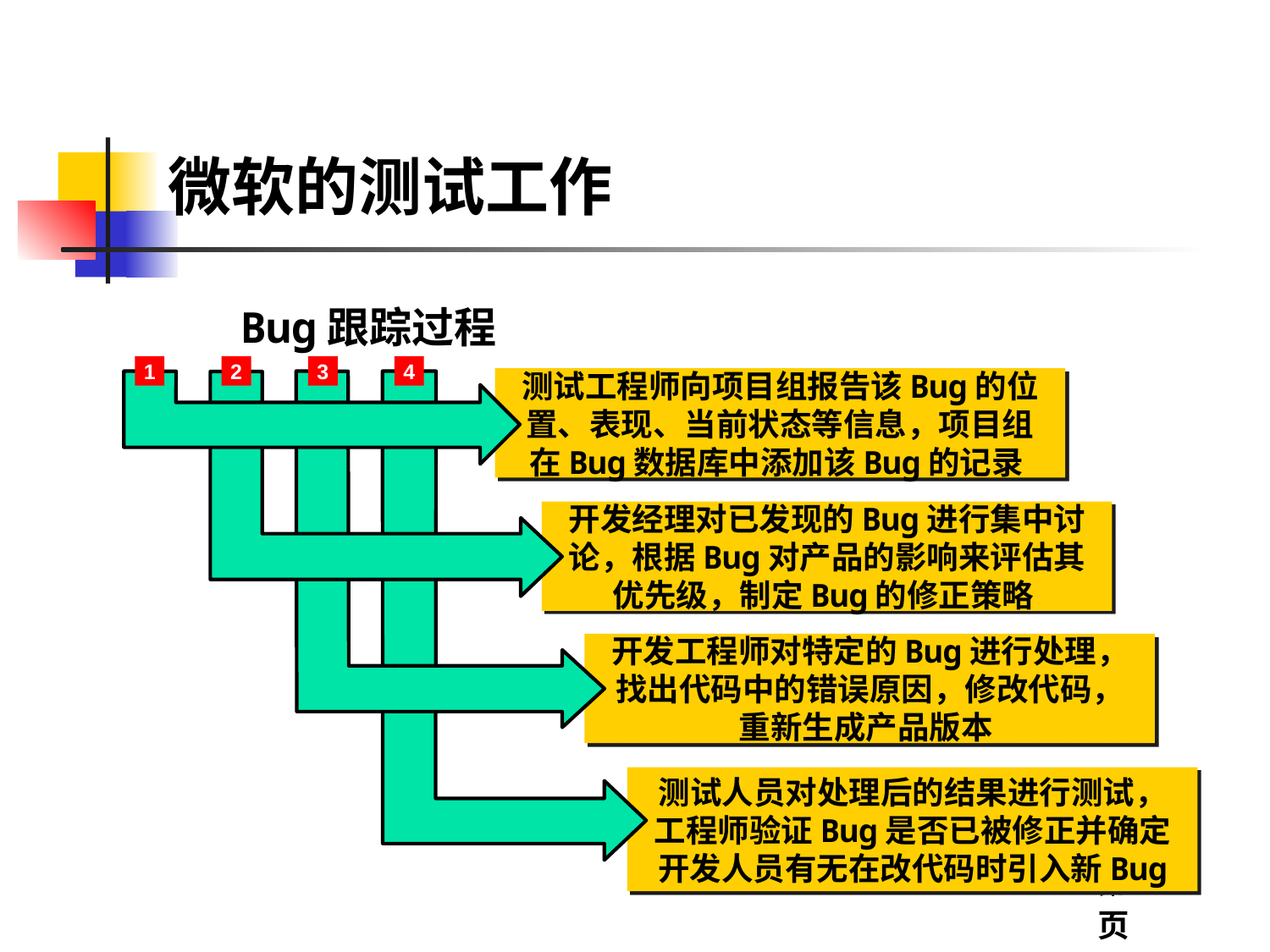

# 微软的测试工作
 Bug跟踪过程

1
2
3
4
测试工程师向项目组报告该Bug的位置、表现、当前状态等信息，项目组在Bug数据库中添加该Bug的记录

开发经理对已发现的Bug进行集中讨论，根据Bug对产品的影响来评估其
优先级，制定Bug的修正策略

开发工程师对特定的Bug进行处理，找出代码中的错误原因，修改代码，
重新生成产品版本

测试人员对处理后的结果进行测试，工程师验证Bug是否已被修正并确定开发人员有无在改代码时引入新Bug